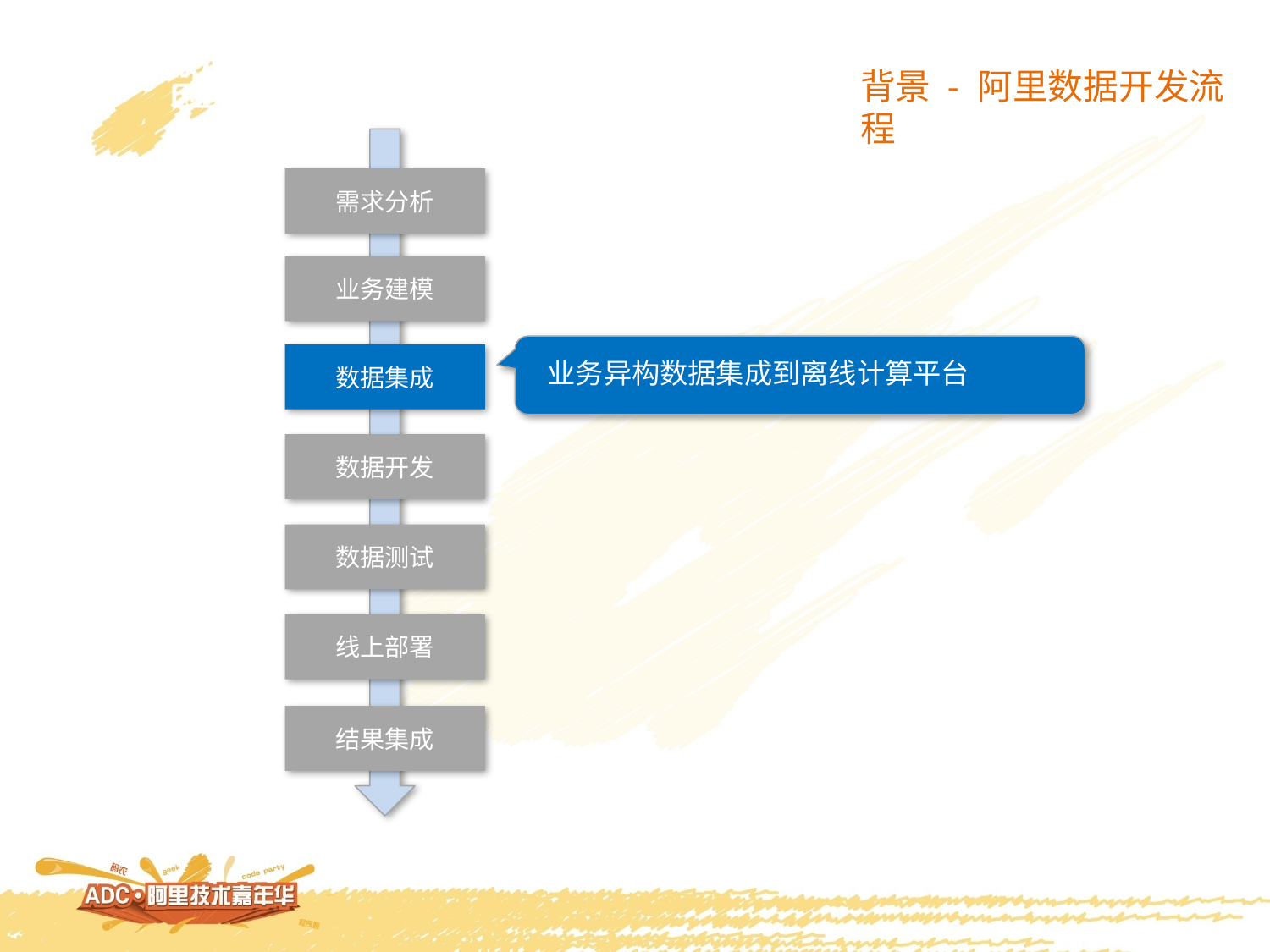

背景 - 阿里数据开发流程

需求分析
业务建模
数据集成
业务异构数据集成到离线计算平台
数据开发
数据测试
线上部署
结果集成